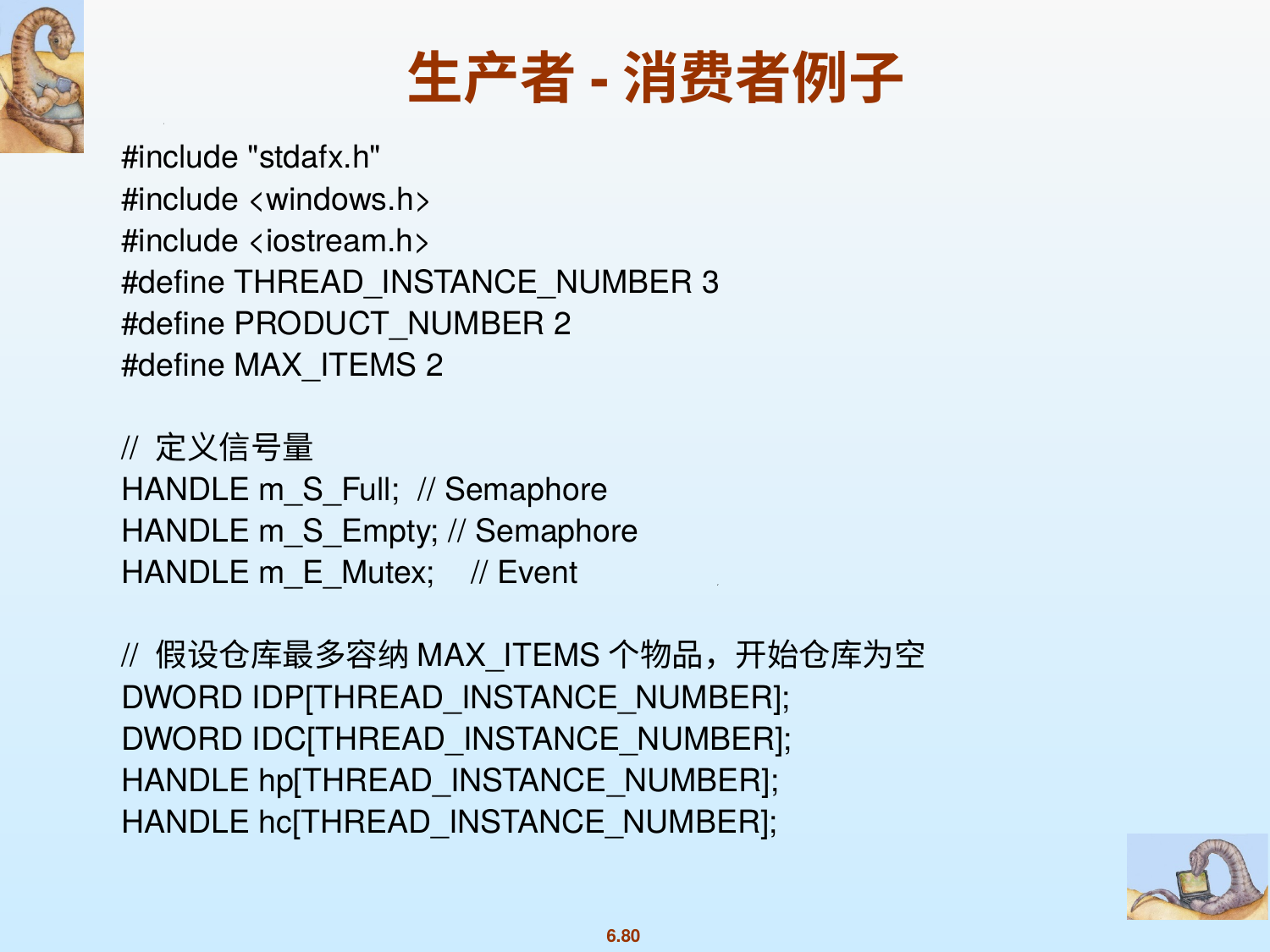

生产者-消费者例子
#include "stdafx.h"
#include <windows.h>
#include <iostream.h>
#define THREAD_INSTANCE_NUMBER 3
#define PRODUCT_NUMBER 2
#define MAX_ITEMS 2

// 定义信号量
HANDLE m_S_Full;  // Semaphore
HANDLE m_S_Empty; // Semaphore
HANDLE m_E_Mutex;    // Event

// 假设仓库最多容纳MAX_ITEMS个物品，开始仓库为空
DWORD IDP[THREAD_INSTANCE_NUMBER];
DWORD IDC[THREAD_INSTANCE_NUMBER];
HANDLE hp[THREAD_INSTANCE_NUMBER];
HANDLE hc[THREAD_INSTANCE_NUMBER];